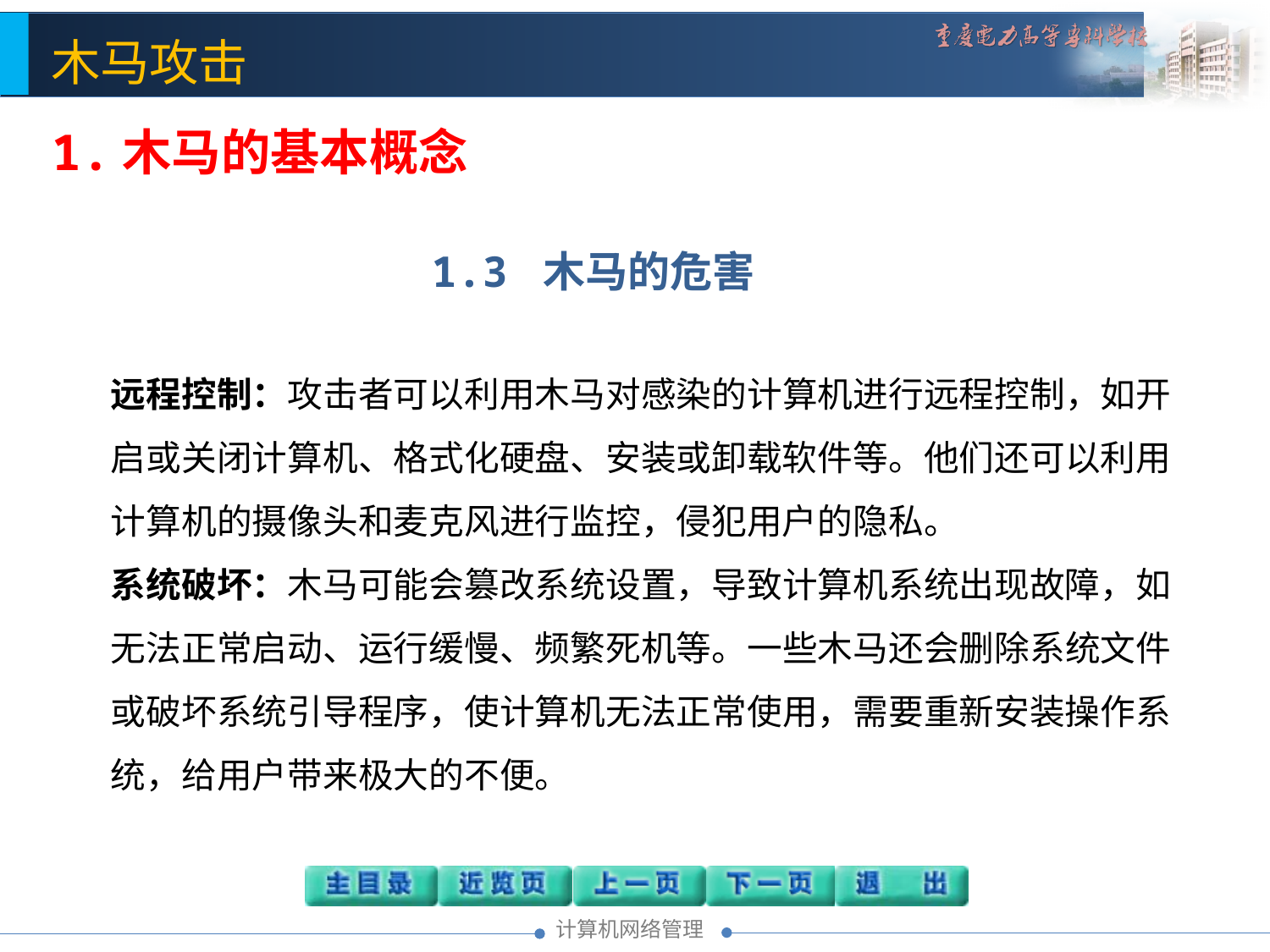

1.木马的基本概念
1.3 木马的危害
远程控制：攻击者可以利用木马对感染的计算机进行远程控制，如开启或关闭计算机、格式化硬盘、安装或卸载软件等。他们还可以利用计算机的摄像头和麦克风进行监控，侵犯用户的隐私。
系统破坏：木马可能会篡改系统设置，导致计算机系统出现故障，如无法正常启动、运行缓慢、频繁死机等。一些木马还会删除系统文件或破坏系统引导程序，使计算机无法正常使用，需要重新安装操作系统，给用户带来极大的不便。